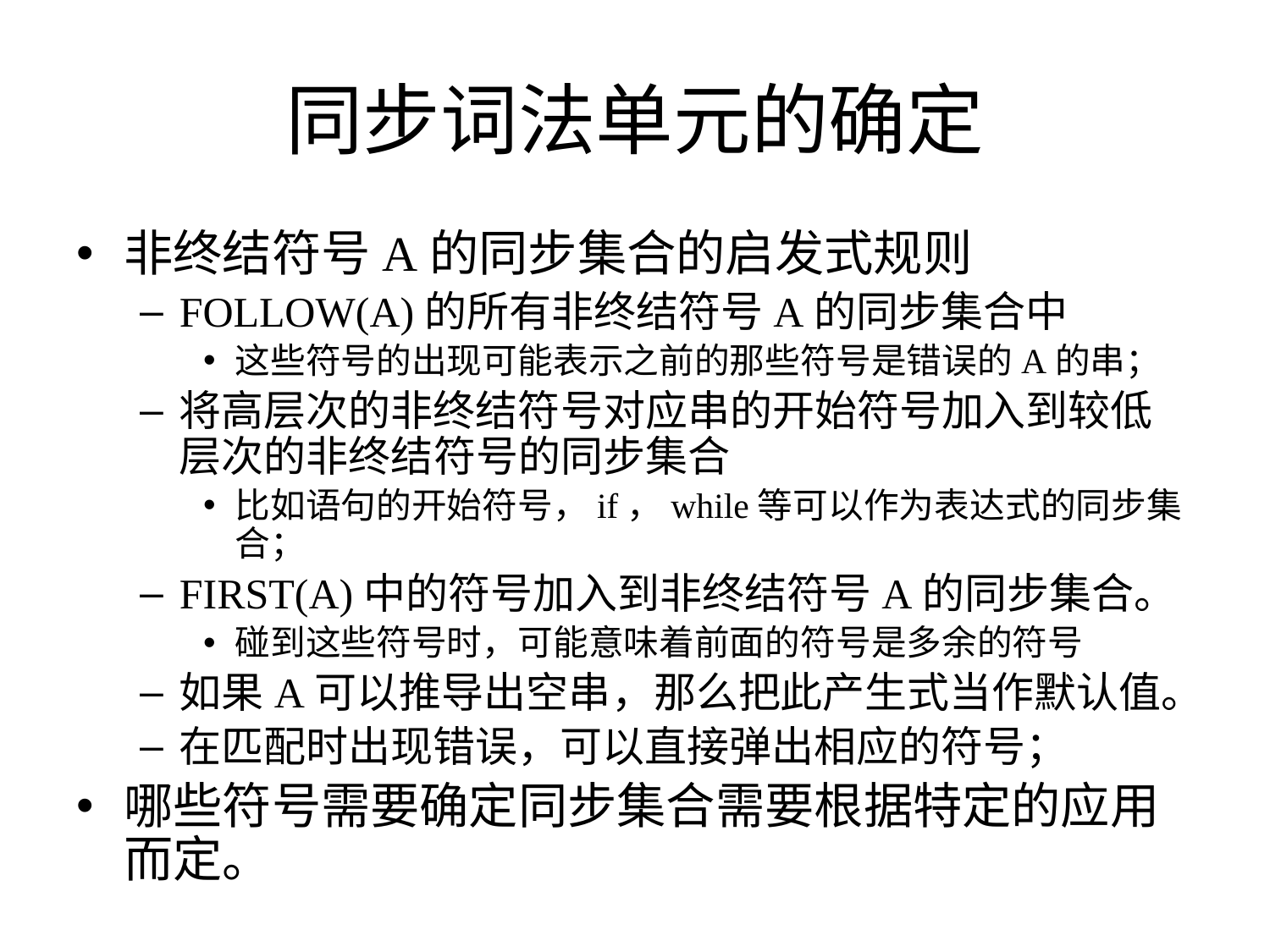

# 同步词法单元的确定
非终结符号A的同步集合的启发式规则
FOLLOW(A)的所有非终结符号A的同步集合中
这些符号的出现可能表示之前的那些符号是错误的A的串；
将高层次的非终结符号对应串的开始符号加入到较低层次的非终结符号的同步集合
比如语句的开始符号，if，while等可以作为表达式的同步集合；
FIRST(A)中的符号加入到非终结符号A的同步集合。
碰到这些符号时，可能意味着前面的符号是多余的符号
如果A可以推导出空串，那么把此产生式当作默认值。
在匹配时出现错误，可以直接弹出相应的符号；
哪些符号需要确定同步集合需要根据特定的应用而定。